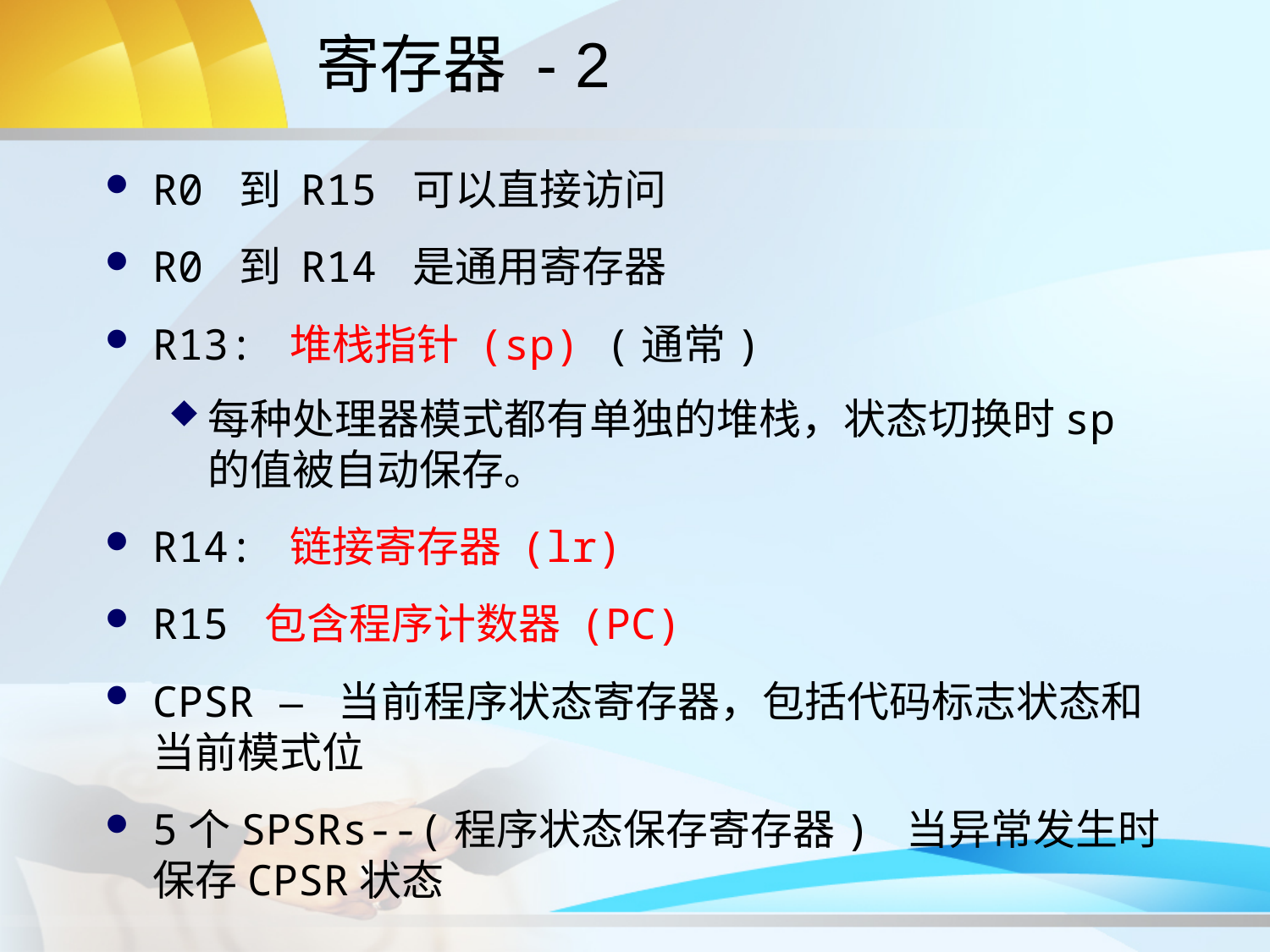

# 寄存器 - 2
R0 到 R15 可以直接访问
R0 到 R14 是通用寄存器
R13: 堆栈指针 (sp) (通常)
每种处理器模式都有单独的堆栈，状态切换时sp的值被自动保存。
R14: 链接寄存器 (lr)
R15 包含程序计数器 (PC)
CPSR – 当前程序状态寄存器，包括代码标志状态和当前模式位
5个SPSRs--(程序状态保存寄存器) 当异常发生时保存CPSR状态